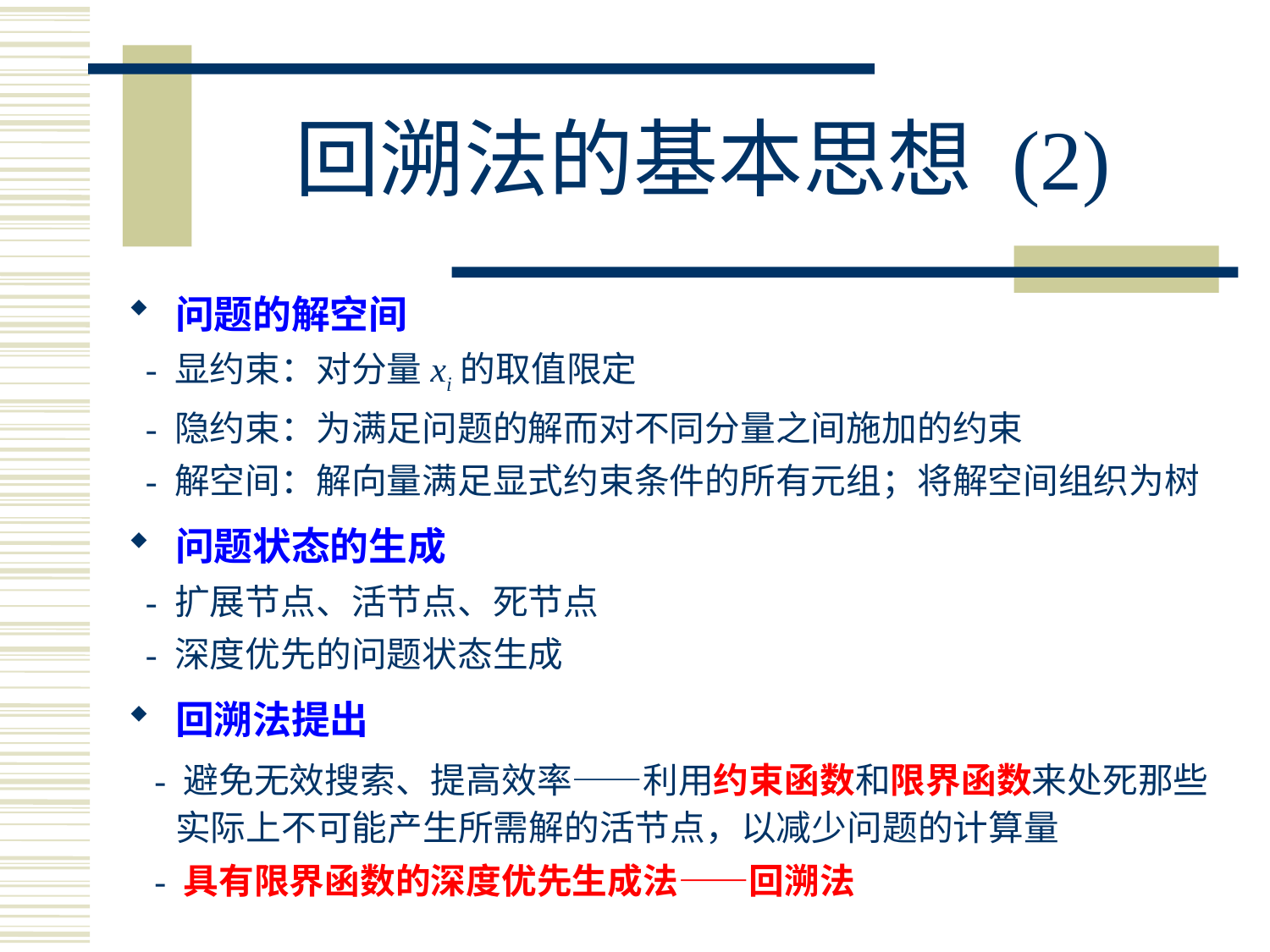

# 回溯法的基本思想 (2)
问题的解空间
  - 显约束：对分量xi的取值限定
  - 隐约束：为满足问题的解而对不同分量之间施加的约束
  - 解空间：解向量满足显式约束条件的所有元组；将解空间组织为树
问题状态的生成
  - 扩展节点、活节点、死节点
  - 深度优先的问题状态生成
回溯法提出
   - 避免无效搜索、提高效率——利用约束函数和限界函数来处死那些实际上不可能产生所需解的活节点，以减少问题的计算量
   - 具有限界函数的深度优先生成法——回溯法